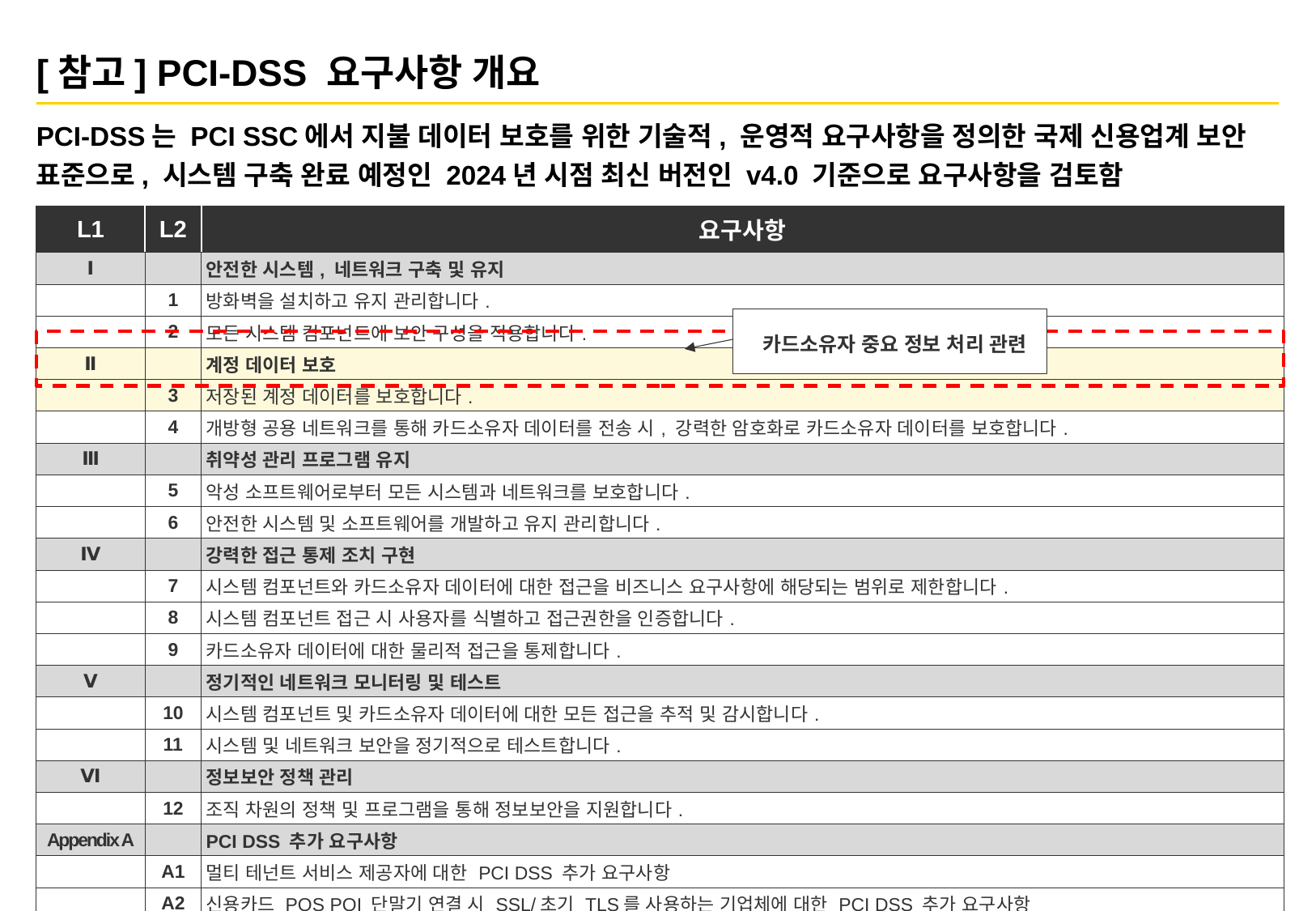

# [참고] PCI-DSS 요구사항 개요
PCI-DSS는 PCI SSC에서 지불 데이터 보호를 위한 기술적, 운영적 요구사항을 정의한 국제 신용업계 보안 표준으로, 시스템 구축 완료 예정인 2024년 시점 최신 버전인 v4.0 기준으로 요구사항을 검토함
| L1 | L2 | 요구사항 |
| --- | --- | --- |
| Ⅰ |  | 안전한 시스템, 네트워크 구축 및 유지 |
|  | 1 | 방화벽을 설치하고 유지 관리합니다. |
|  | 2 | 모든 시스템 컴포넌트에 보안 구성을 적용합니다. |
| Ⅱ |  | 계정 데이터 보호 |
|  | 3 | 저장된 계정 데이터를 보호합니다. |
|  | 4 | 개방형 공용 네트워크를 통해 카드소유자 데이터를 전송 시, 강력한 암호화로 카드소유자 데이터를 보호합니다. |
| Ⅲ |  | 취약성 관리 프로그램 유지 |
|  | 5 | 악성 소프트웨어로부터 모든 시스템과 네트워크를 보호합니다. |
|  | 6 | 안전한 시스템 및 소프트웨어를 개발하고 유지 관리합니다. |
| Ⅳ |  | 강력한 접근 통제 조치 구현 |
|  | 7 | 시스템 컴포넌트와 카드소유자 데이터에 대한 접근을 비즈니스 요구사항에 해당되는 범위로 제한합니다. |
|  | 8 | 시스템 컴포넌트 접근 시 사용자를 식별하고 접근권한을 인증합니다. |
|  | 9 | 카드소유자 데이터에 대한 물리적 접근을 통제합니다. |
| Ⅴ |  | 정기적인 네트워크 모니터링 및 테스트 |
|  | 10 | 시스템 컴포넌트 및 카드소유자 데이터에 대한 모든 접근을 추적 및 감시합니다. |
|  | 11 | 시스템 및 네트워크 보안을 정기적으로 테스트합니다. |
| Ⅵ |  | 정보보안 정책 관리 |
|  | 12 | 조직 차원의 정책 및 프로그램을 통해 정보보안을 지원합니다. |
| Appendix A |  | PCI DSS 추가 요구사항 |
|  | A1 | 멀티 테넌트 서비스 제공자에 대한 PCI DSS 추가 요구사항 |
|  | A2 | 신용카드 POS POI 단말기 연결 시 SSL/초기 TLS를 사용하는 기업체에 대한 PCI DSS 추가 요구사항 |
|  | A3 | 지정 기관 보충 검증(DESV) |
 카드소유자 중요 정보 처리 관련